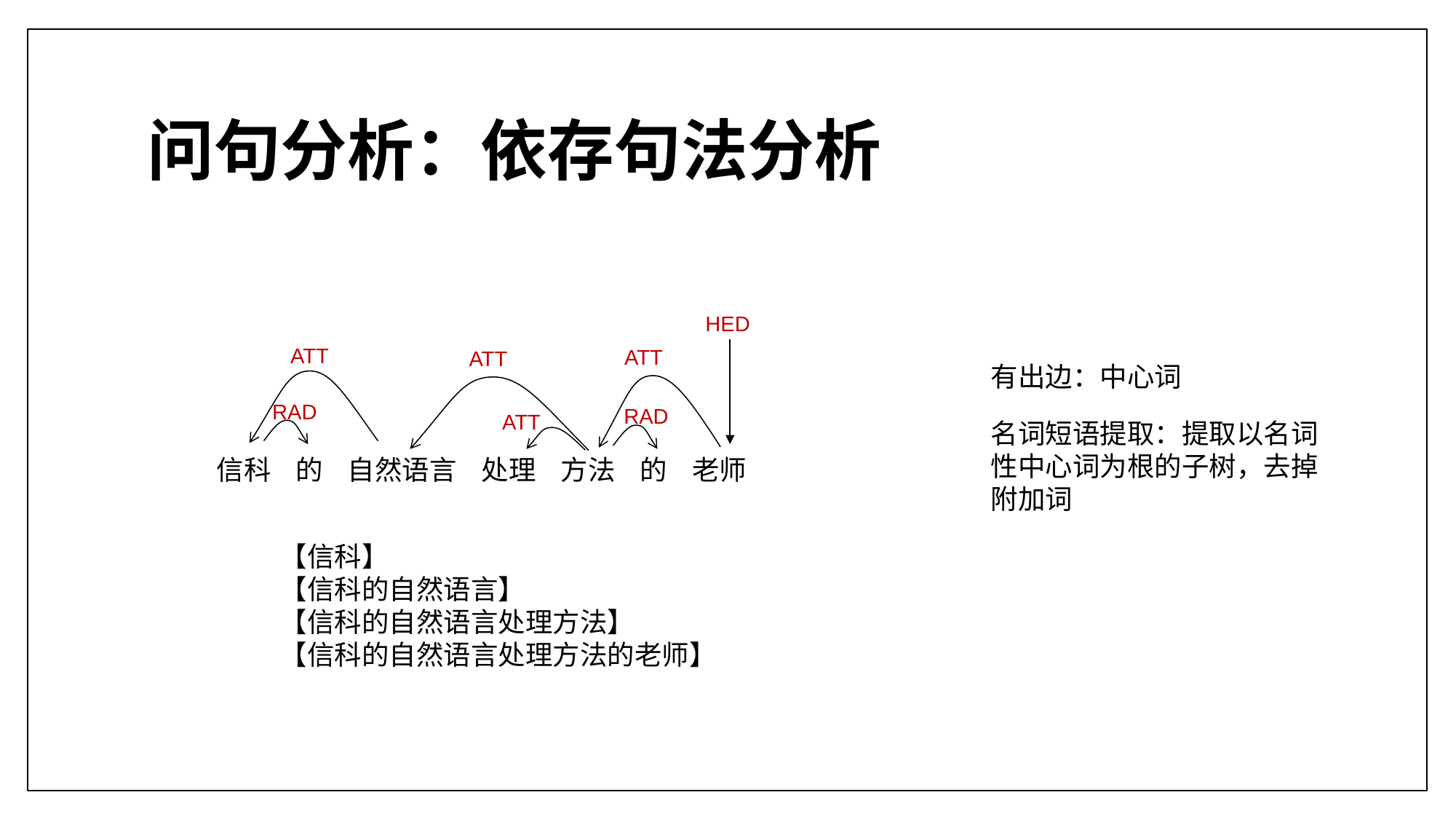

# 问句分析：依存句法分析
HED
ATT
ATT
ATT

RAD
RAD
ATT

信科    的    自然语言    处理    方法    的    老师
有出边：中心词
名词短语提取：提取以名词性中心词为根的子树，去掉附加词
【信科】
【信科的自然语言】
【信科的自然语言处理方法】
【信科的自然语言处理方法的老师】